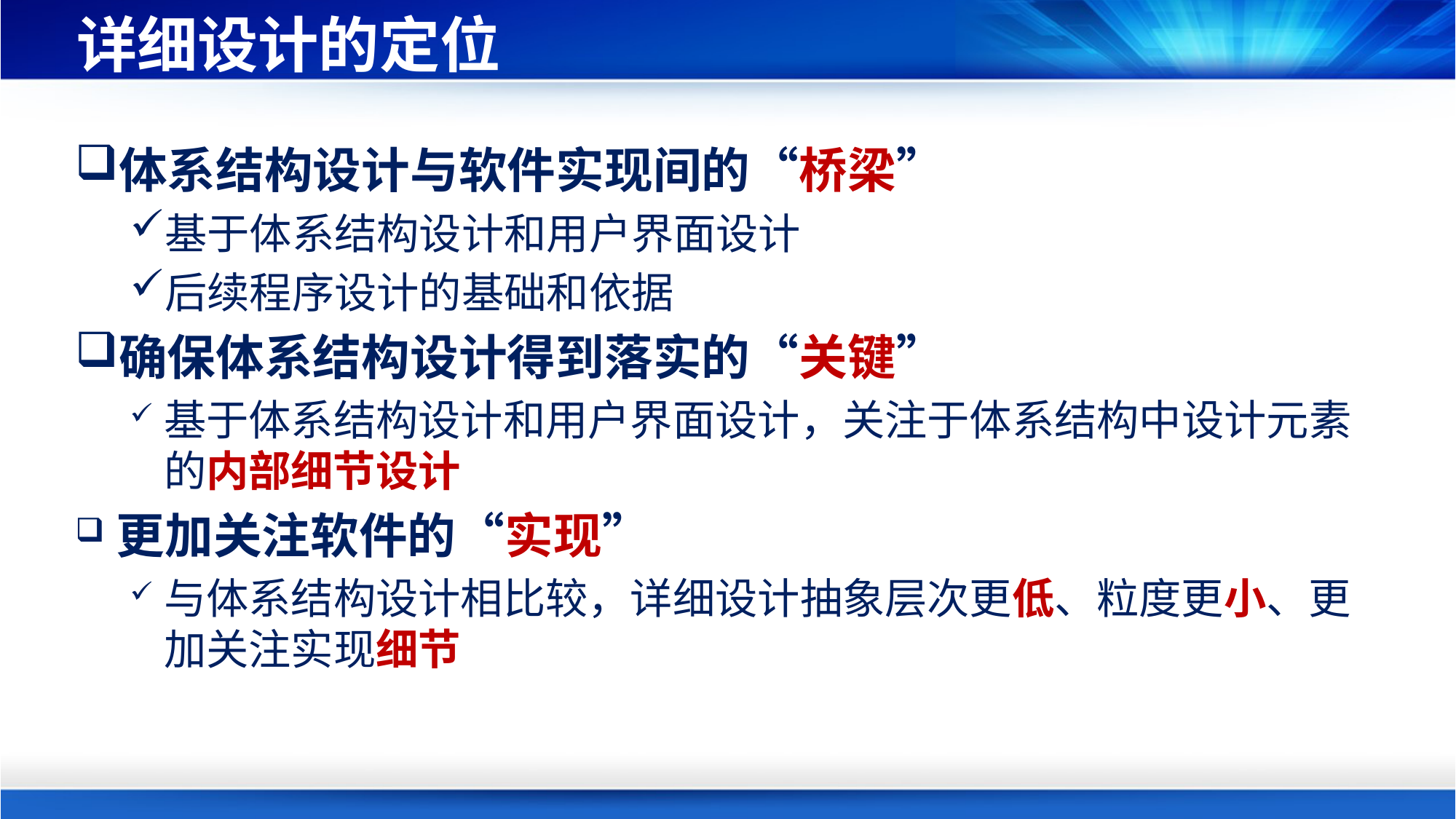

# 详细设计的定位
体系结构设计与软件实现间的“桥梁”
基于体系结构设计和用户界面设计
后续程序设计的基础和依据
确保体系结构设计得到落实的“关键”
基于体系结构设计和用户界面设计，关注于体系结构中设计元素的内部细节设计
更加关注软件的“实现”
与体系结构设计相比较，详细设计抽象层次更低、粒度更小、更加关注实现细节